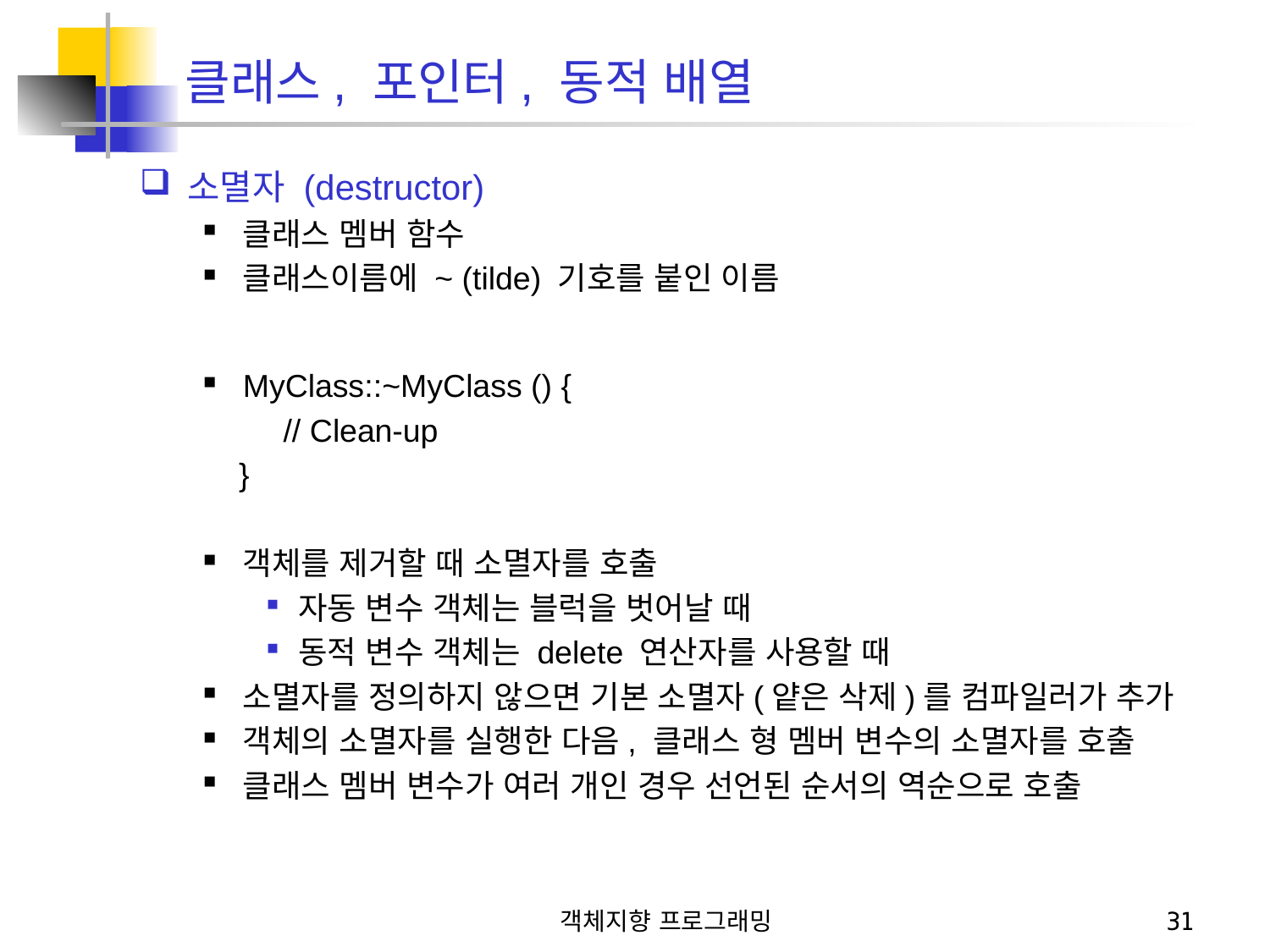

클래스, 포인터, 동적 배열
소멸자 (destructor)
클래스 멤버 함수
클래스이름에 ~ (tilde) 기호를 붙인 이름

MyClass::~MyClass () {
         // Clean-up
    }

객체를 제거할 때 소멸자를 호출
자동 변수 객체는 블럭을 벗어날 때
동적 변수 객체는 delete 연산자를 사용할 때
소멸자를 정의하지 않으면 기본 소멸자(얕은 삭제)를 컴파일러가 추가
객체의 소멸자를 실행한 다음, 클래스 형 멤버 변수의 소멸자를 호출
클래스 멤버 변수가 여러 개인 경우 선언된 순서의 역순으로 호출
객체지향 프로그래밍
31